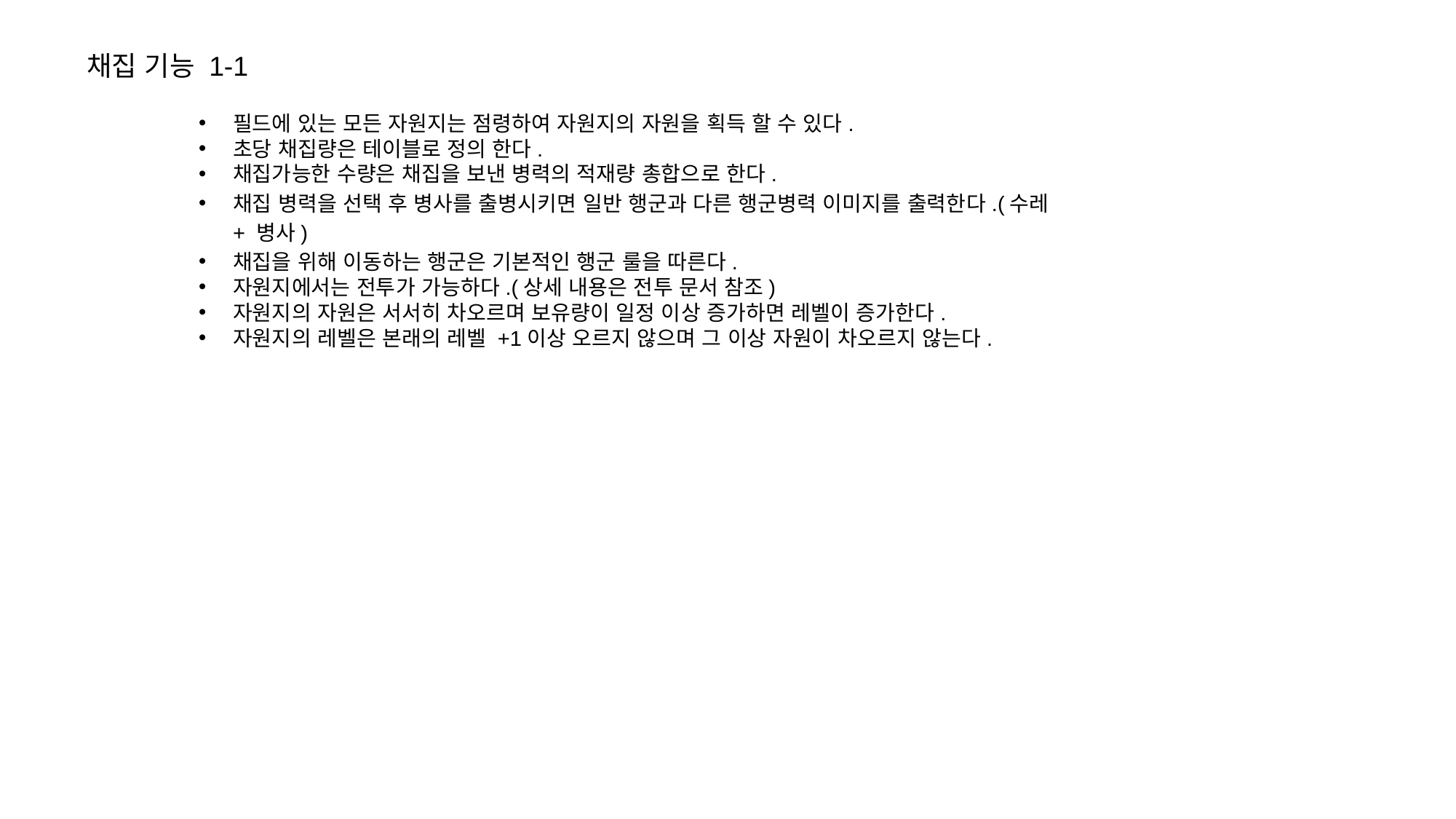

채집 기능 1-1
필드에 있는 모든 자원지는 점령하여 자원지의 자원을 획득 할 수 있다.
초당 채집량은 테이블로 정의 한다.
채집가능한 수량은 채집을 보낸 병력의 적재량 총합으로 한다.
채집 병력을 선택 후 병사를 출병시키면 일반 행군과 다른 행군병력 이미지를 출력한다.(수레+ 병사)
채집을 위해 이동하는 행군은 기본적인 행군 룰을 따른다.
자원지에서는 전투가 가능하다.(상세 내용은 전투 문서 참조)
자원지의 자원은 서서히 차오르며 보유량이 일정 이상 증가하면 레벨이 증가한다.
자원지의 레벨은 본래의 레벨 +1이상 오르지 않으며 그 이상 자원이 차오르지 않는다.